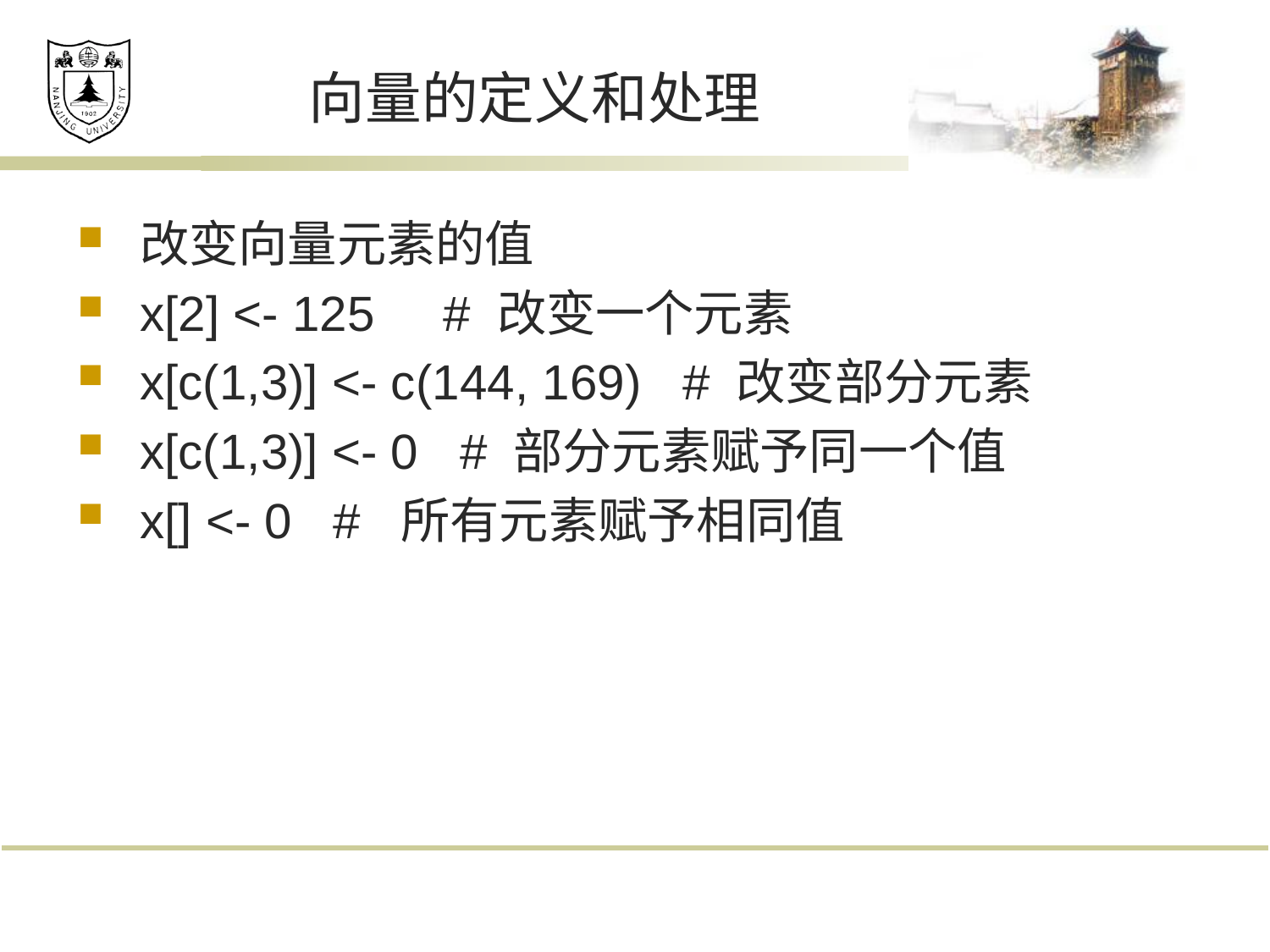

# 向量的定义和处理
改变向量元素的值
x[2] <- 125     # 改变一个元素
x[c(1,3)] <- c(144, 169)   # 改变部分元素
x[c(1,3)] <- 0   # 部分元素赋予同一个值
x[] <- 0   #  所有元素赋予相同值